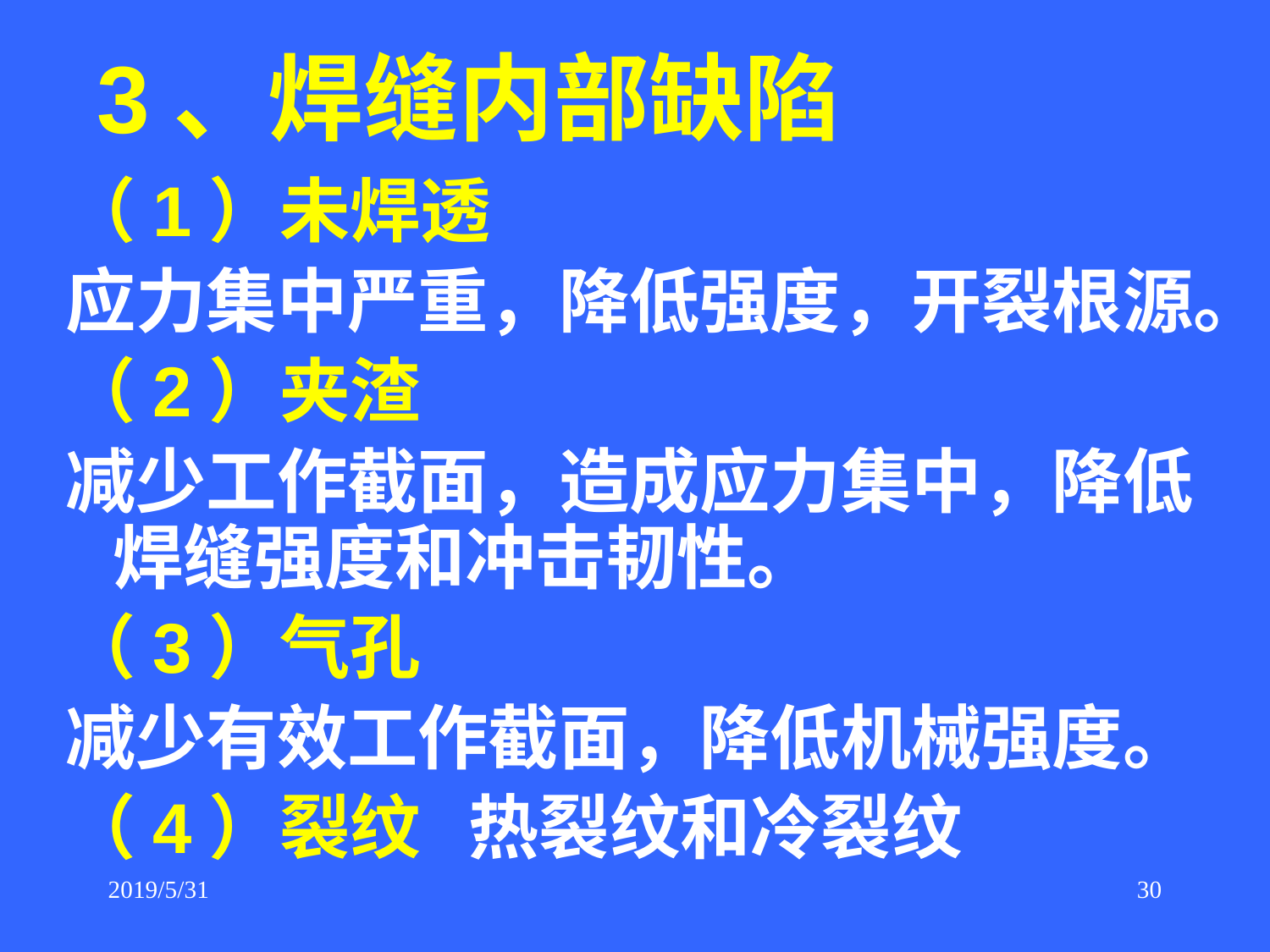

# 3、焊缝内部缺陷
（1）未焊透
应力集中严重，降低强度，开裂根源。
（2）夹渣
减少工作截面，造成应力集中，降低焊缝强度和冲击韧性。
（3）气孔
减少有效工作截面，降低机械强度。
（4）裂纹   热裂纹和冷裂纹
2019/5/31
30